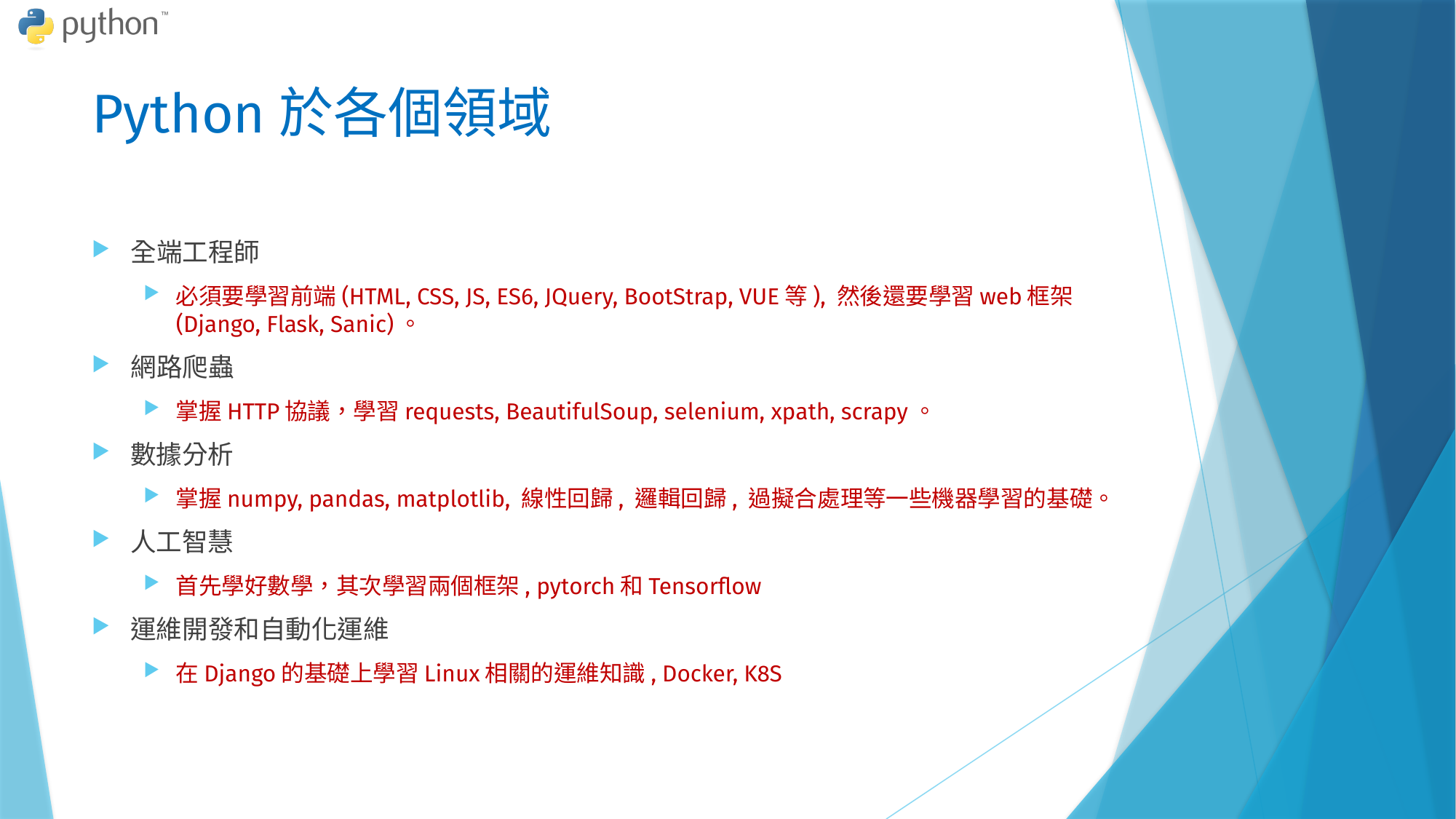

# Python於各個領域
全端工程師
必須要學習前端(HTML, CSS, JS, ES6, JQuery, BootStrap, VUE等), 然後還要學習web框架(Django, Flask, Sanic)。
網路爬蟲
掌握HTTP協議，學習requests, BeautifulSoup, selenium, xpath, scrapy。
數據分析
掌握numpy, pandas, matplotlib, 線性回歸, 邏輯回歸, 過擬合處理等一些機器學習的基礎。
人工智慧
首先學好數學，其次學習兩個框架, pytorch和Tensorflow
運維開發和自動化運維
在Django的基礎上學習Linux相關的運維知識, Docker, K8S